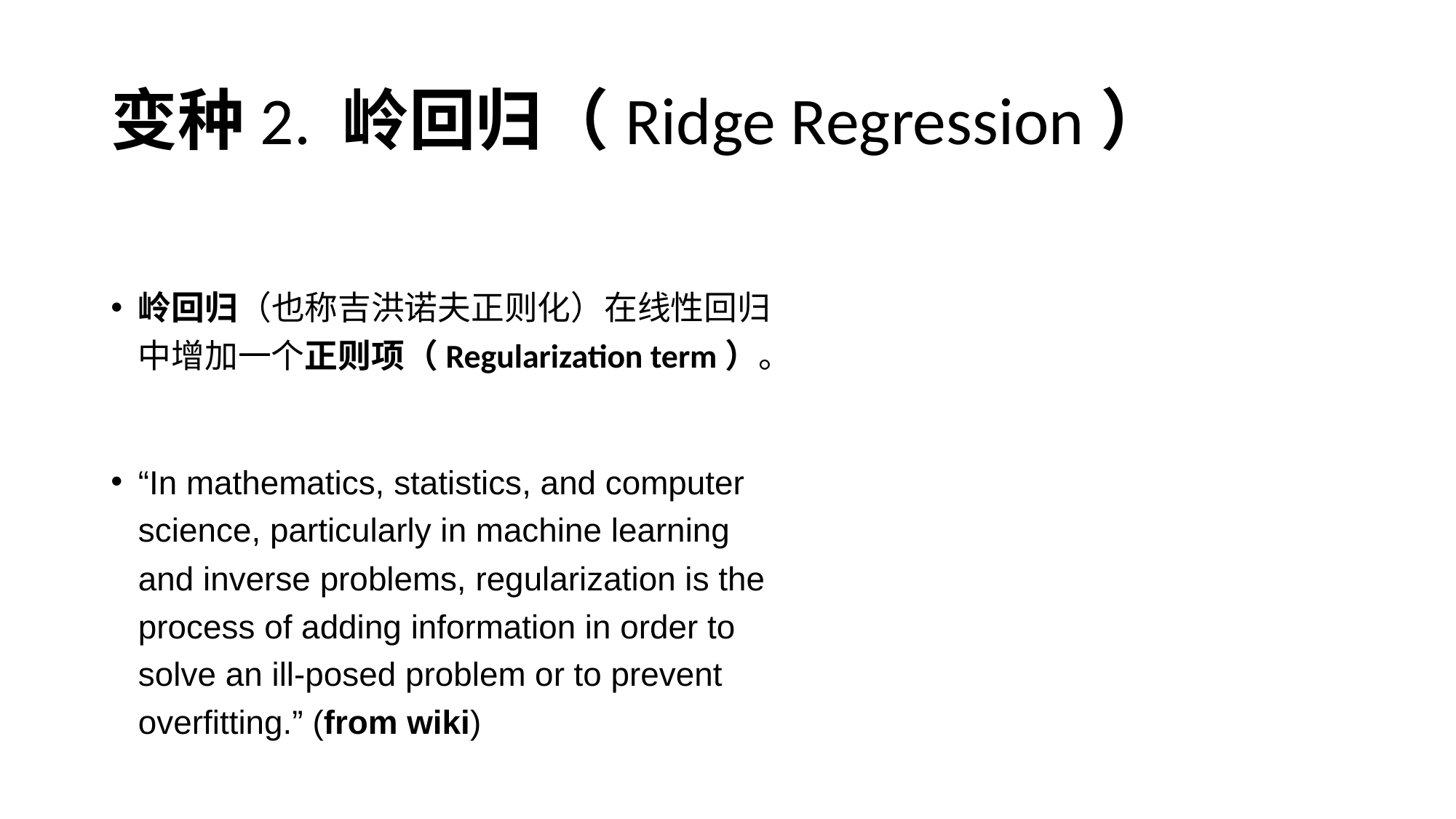

# 变种2. 岭回归（Ridge Regression）

岭回归（也称吉洪诺夫正则化）在线性回归中增加一个正则项（Regularization term）。

“In mathematics, statistics, and computer science, particularly in machine learning and inverse problems, regularization is the process of adding information in order to solve an ill-posed problem or to prevent overfitting.” (from wiki)